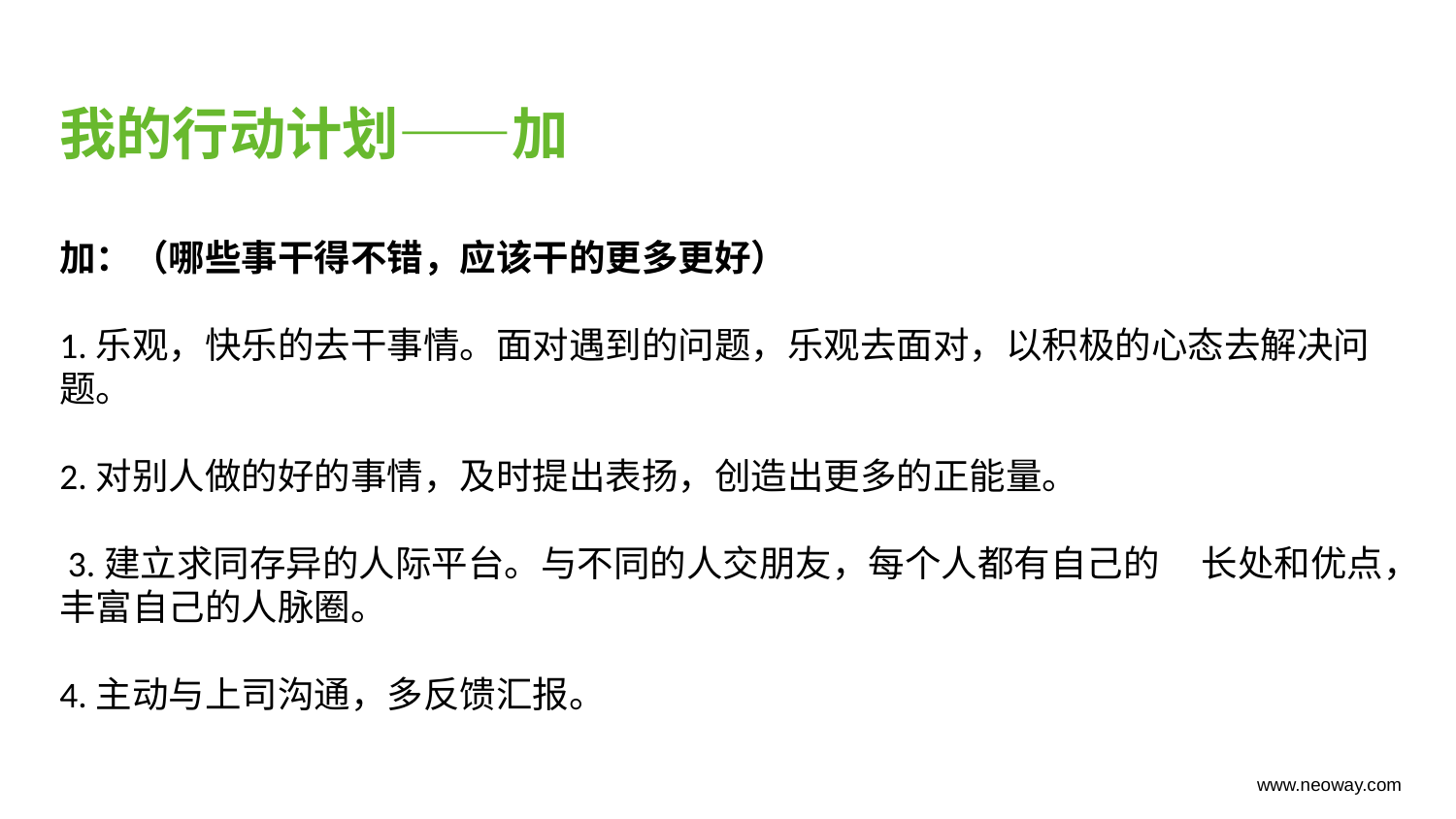

我的行动计划——加
加：（哪些事干得不错，应该干的更多更好）

1.乐观，快乐的去干事情。面对遇到的问题，乐观去面对，以积极的心态去解决问题。

2.对别人做的好的事情，及时提出表扬，创造出更多的正能量。

 3.建立求同存异的人际平台。与不同的人交朋友，每个人都有自己的     长处和优点，丰富自己的人脉圈。

4.主动与上司沟通，多反馈汇报。